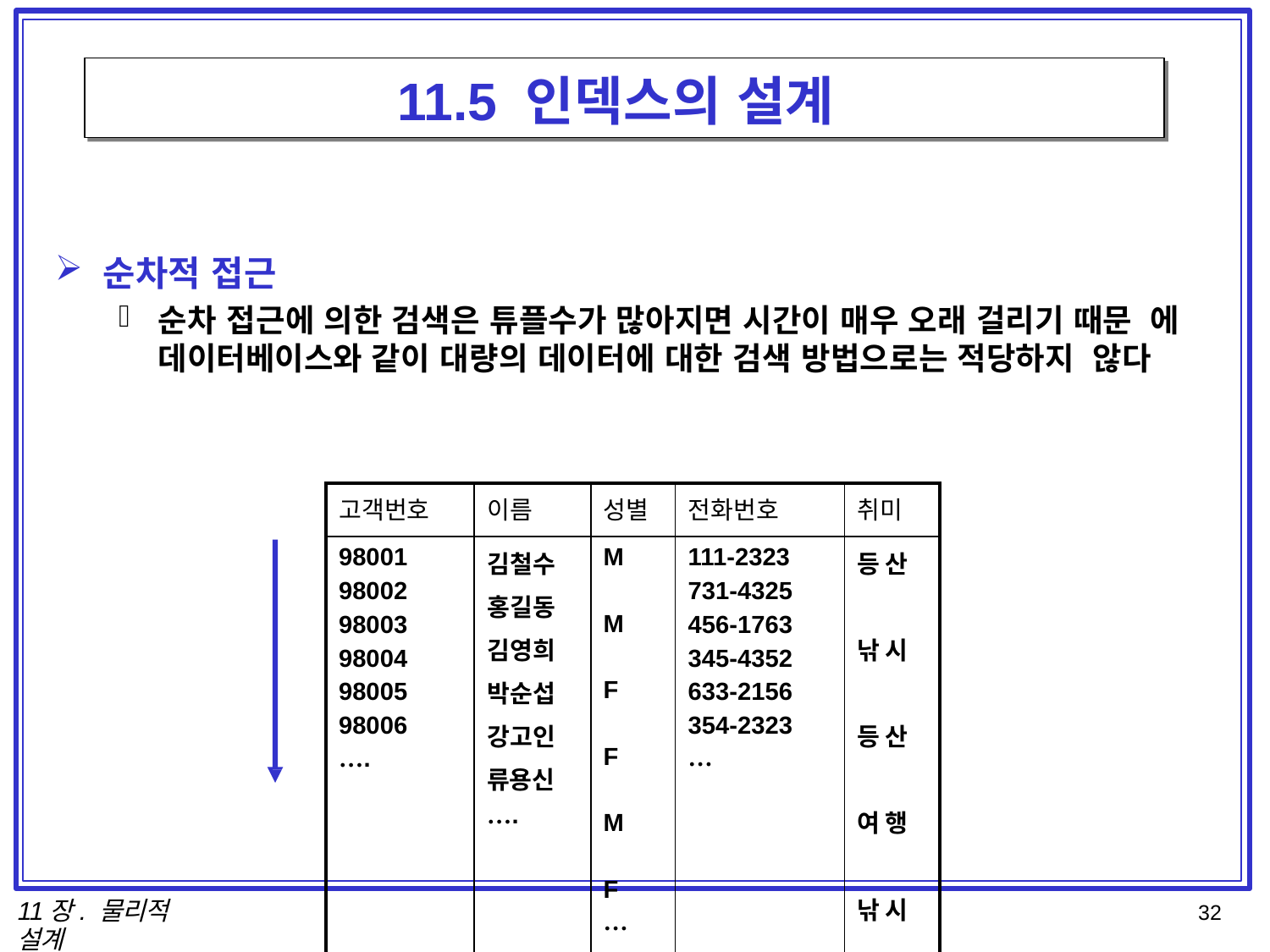

# 11.5 인덱스의 설계
순차적 접근
순차 접근에 의한 검색은 튜플수가 많아지면 시간이 매우 오래 걸리기 때문  에 데이터베이스와 같이 대량의 데이터에 대한 검색 방법으로는 적당하지  않다
| 고객번호 | 이름 | 성별 | 전화번호 | 취미 |
| --- | --- | --- | --- | --- |
| 98001 98002 98003 98004 98005 98006 …. | 김철수 홍길동 김영희 박순섭 강고인 류용신 …. | M M F F M F … | 111-2323 731-4325 456-1763 345-4352 633-2156 354-2323 … | 등산 낚시 등산 여행 낚시 여행 … |

11장. 물리적 설계
32